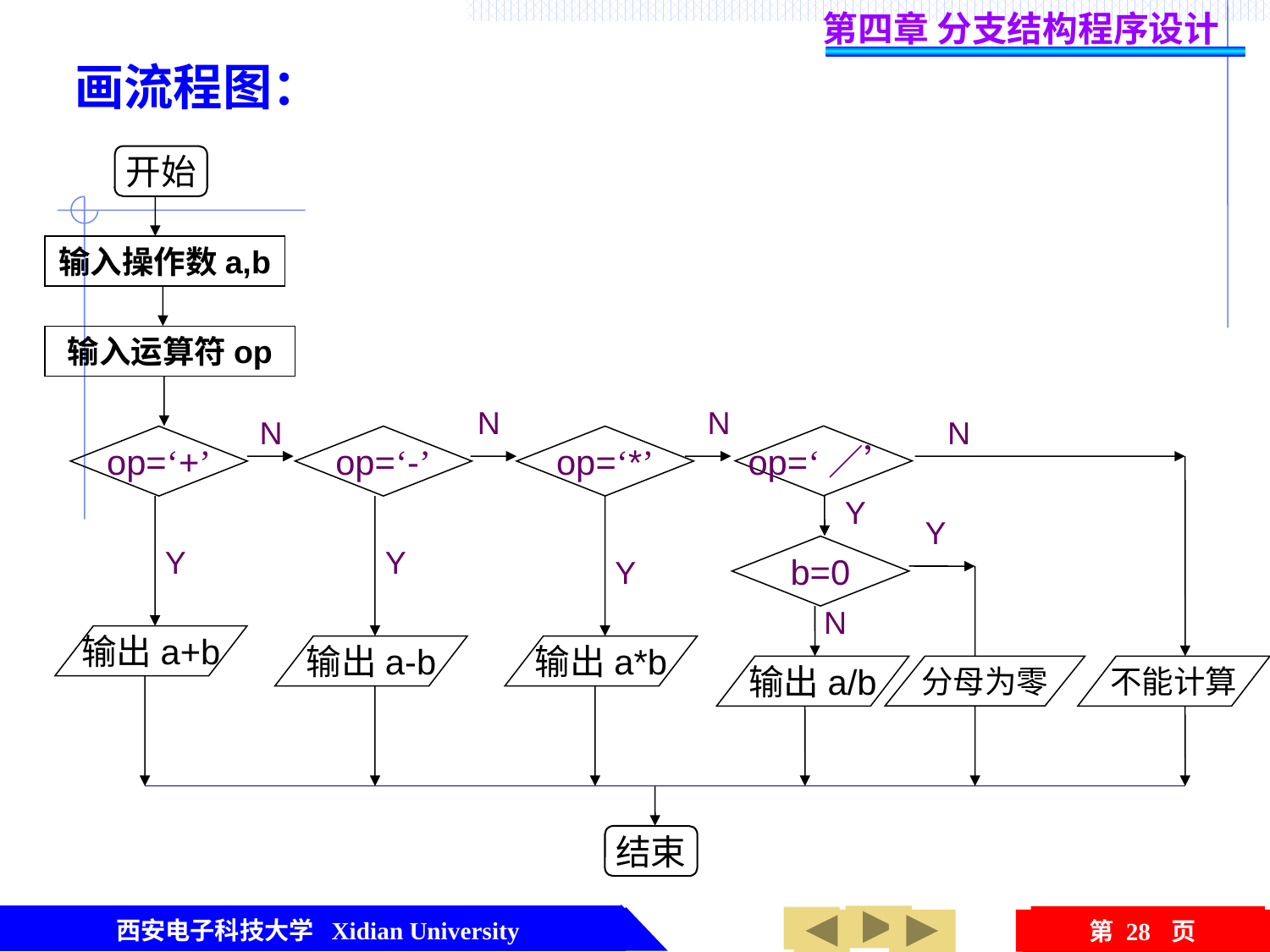

第四章 分支结构程序设计

画流程图：
开始

输入操作数a,b

输入运算符op

N

N

N

N

op=‘／’
Y

op=‘+’

Y
op=‘-’

Y
op=‘*’

Y

不能计算

Y

分母为零

b=0
N

输出a+b

输出a-b

输出a*b

输出a/b

结束

西安电子科技大学  Xidian University

第 28 页